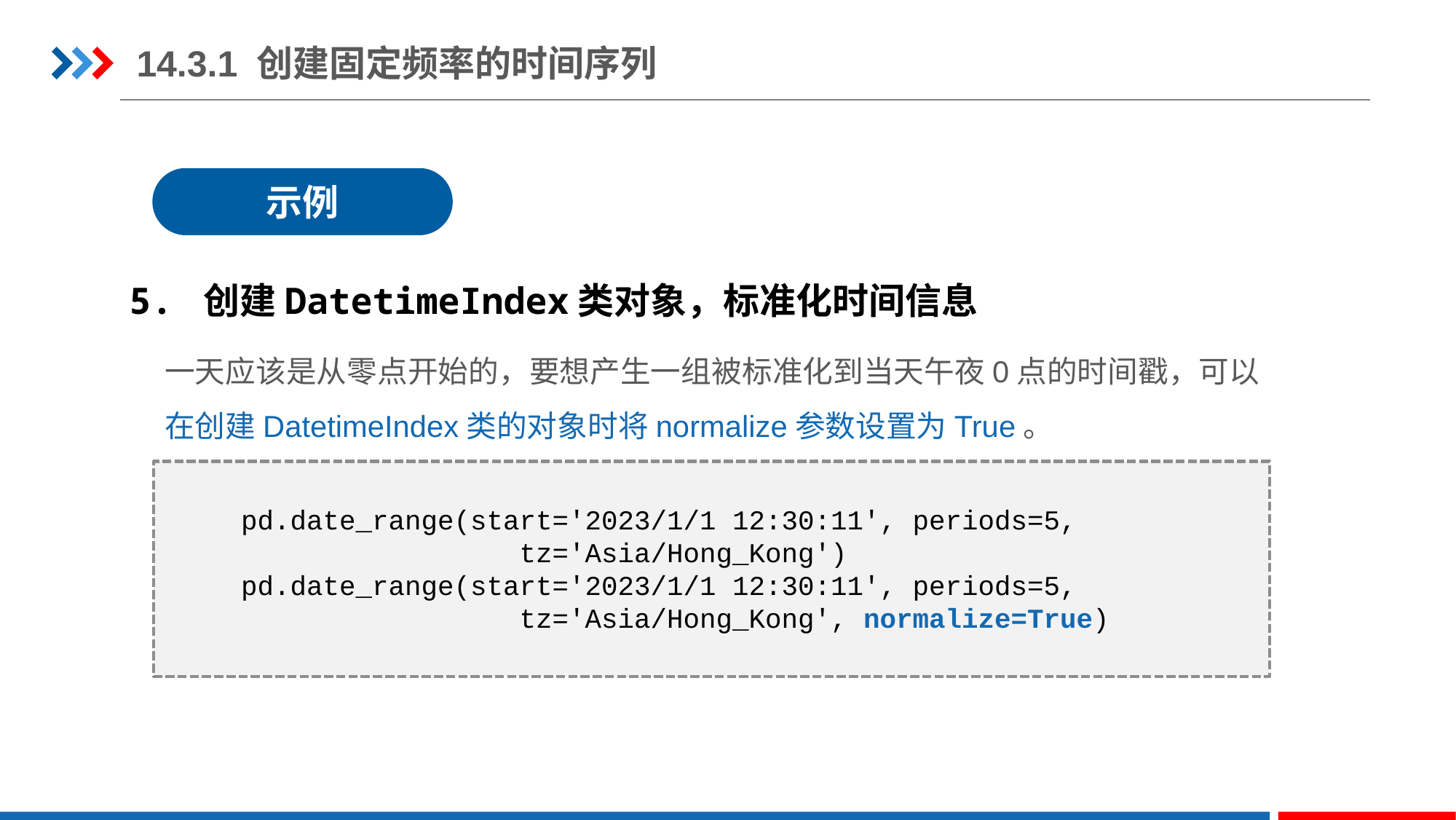

14.3.1 创建固定频率的时间序列
示例
5. 创建DatetimeIndex类对象，标准化时间信息
一天应该是从零点开始的，要想产生一组被标准化到当天午夜0点的时间戳，可以在创建DatetimeIndex类的对象时将normalize参数设置为True。

pd.date_range(start='2023/1/1 12:30:11', periods=5,
                 tz='Asia/Hong_Kong')
pd.date_range(start='2023/1/1 12:30:11', periods=5,
                 tz='Asia/Hong_Kong', normalize=True)